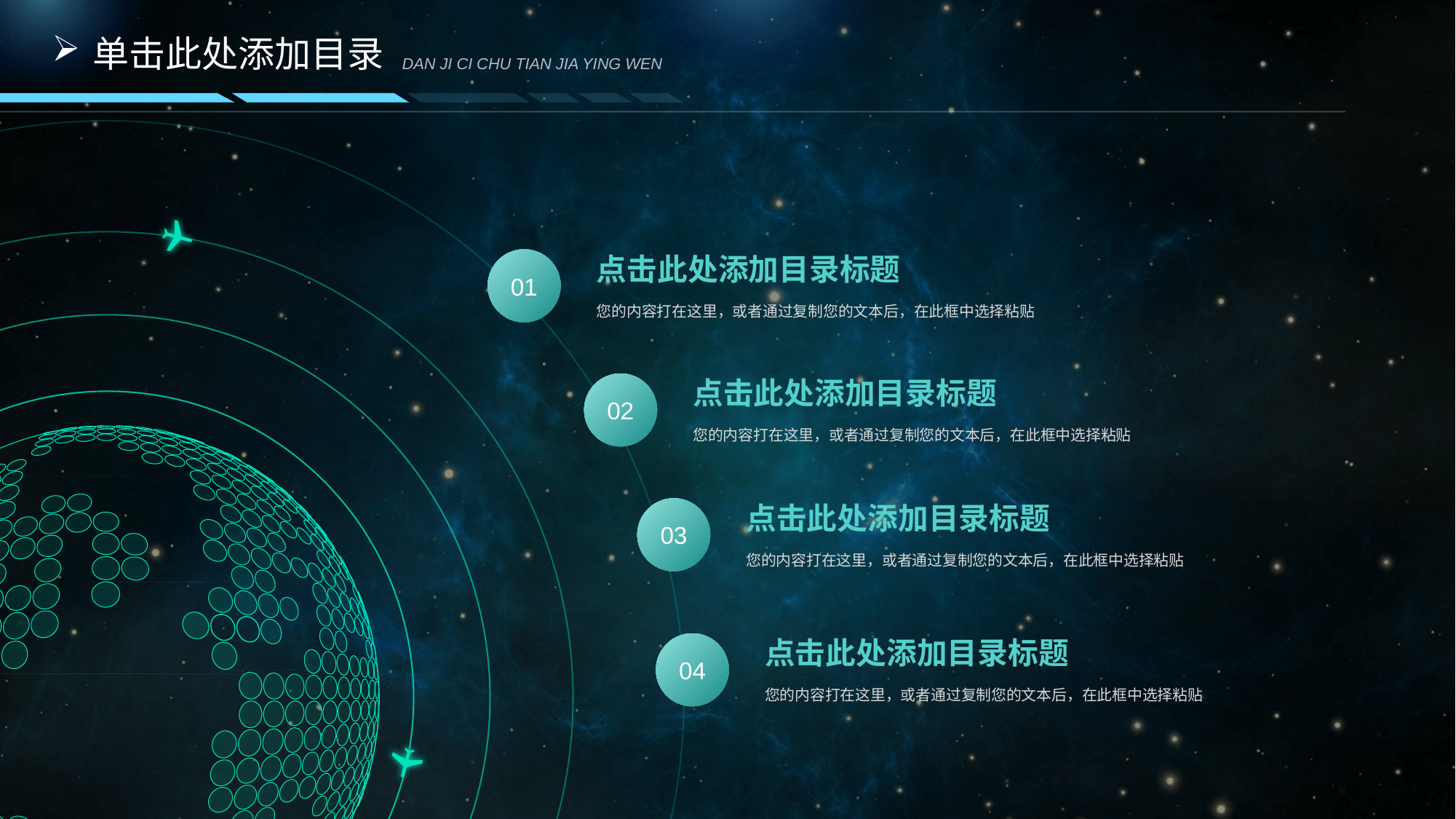

单击此处添加目录
DAN JI CI CHU TIAN JIA YING WEN

点击此处添加目录标题
您的内容打在这里，或者通过复制您的文本后，在此框中选择粘贴
01

点击此处添加目录标题
您的内容打在这里，或者通过复制您的文本后，在此框中选择粘贴
02

点击此处添加目录标题
您的内容打在这里，或者通过复制您的文本后，在此框中选择粘贴
03
点击此处添加目录标题
您的内容打在这里，或者通过复制您的文本后，在此框中选择粘贴
04